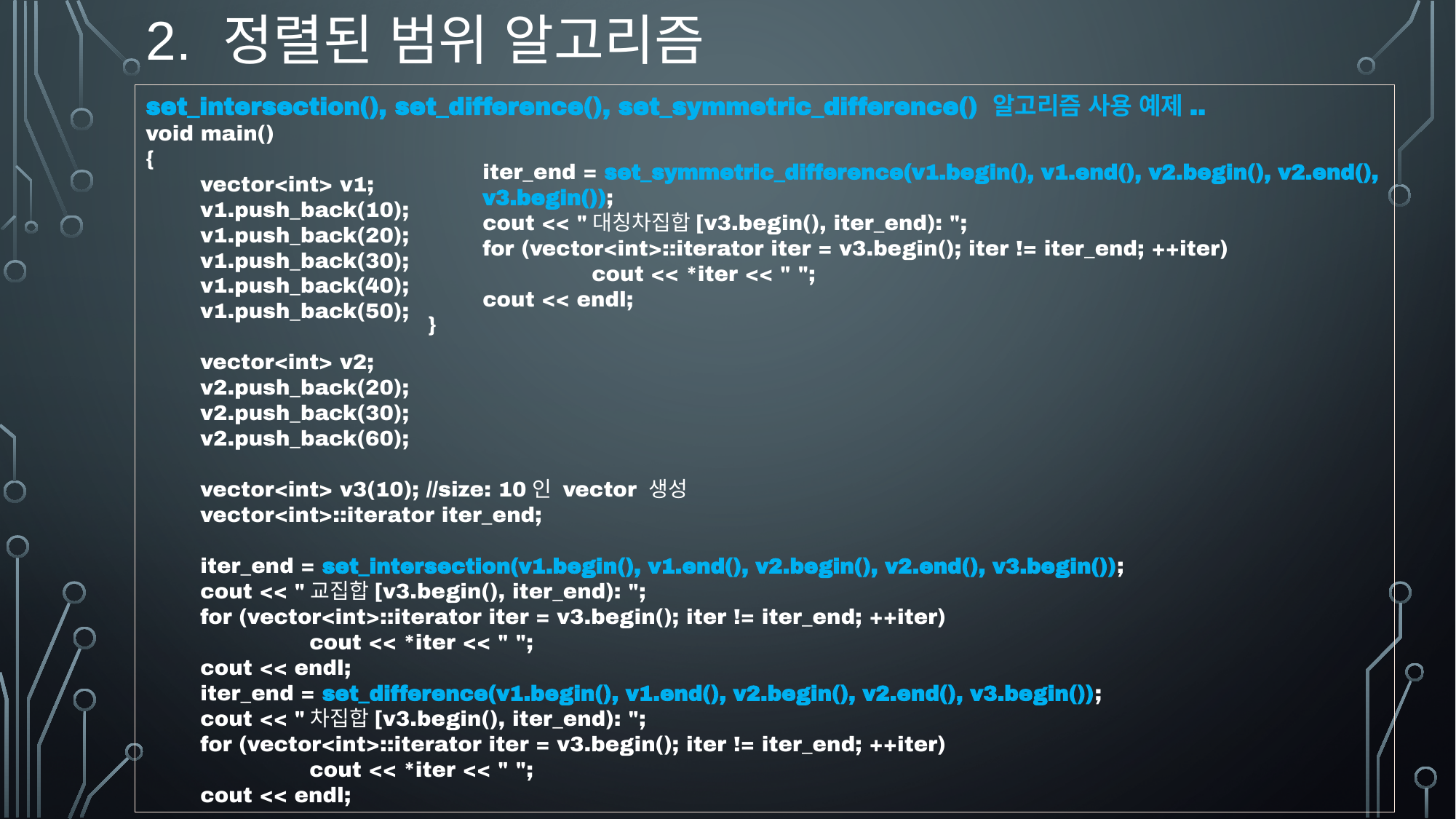

# 2. 정렬된 범위 알고리즘
set_intersection(), set_difference(), set_symmetric_difference() 알고리즘 사용 예제..
void main()
{
vector<int> v1;
v1.push_back(10);
v1.push_back(20);
v1.push_back(30);
v1.push_back(40);
v1.push_back(50);

vector<int> v2;
v2.push_back(20);
v2.push_back(30);
v2.push_back(60);

vector<int> v3(10); //size: 10인 vector 생성
vector<int>::iterator iter_end;

iter_end = set_intersection(v1.begin(), v1.end(), v2.begin(), v2.end(), v3.begin());
cout << "교집합[v3.begin(), iter_end): ";
for (vector<int>::iterator iter = v3.begin(); iter != iter_end; ++iter)
	cout << *iter << " ";
cout << endl;
iter_end = set_difference(v1.begin(), v1.end(), v2.begin(), v2.end(), v3.begin());
cout << "차집합[v3.begin(), iter_end): ";
for (vector<int>::iterator iter = v3.begin(); iter != iter_end; ++iter)
	cout << *iter << " ";
cout << endl;

iter_end = set_symmetric_difference(v1.begin(), v1.end(), v2.begin(), v2.end(), v3.begin());
cout << "대칭차집합[v3.begin(), iter_end): ";
for (vector<int>::iterator iter = v3.begin(); iter != iter_end; ++iter)
	cout << *iter << " ";
cout << endl;
}